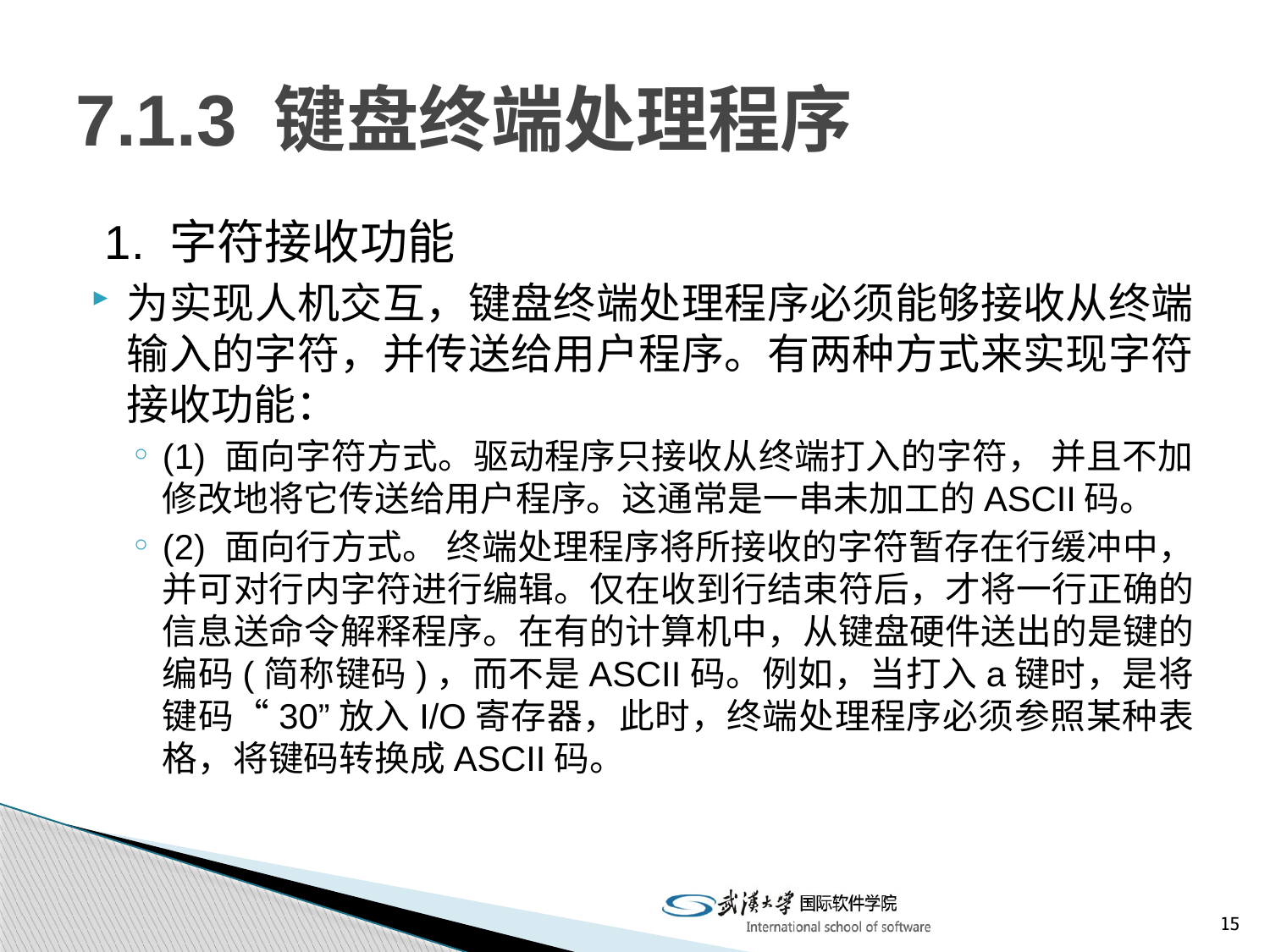

# 7.1.3 键盘终端处理程序
 1. 字符接收功能
为实现人机交互，键盘终端处理程序必须能够接收从终端输入的字符，并传送给用户程序。有两种方式来实现字符接收功能：
(1) 面向字符方式。驱动程序只接收从终端打入的字符， 并且不加修改地将它传送给用户程序。这通常是一串未加工的ASCII码。
(2) 面向行方式。 终端处理程序将所接收的字符暂存在行缓冲中， 并可对行内字符进行编辑。仅在收到行结束符后，才将一行正确的信息送命令解释程序。在有的计算机中，从键盘硬件送出的是键的编码(简称键码)，而不是ASCII码。例如，当打入a键时，是将键码“30”放入I/O寄存器，此时，终端处理程序必须参照某种表格，将键码转换成ASCII码。
15